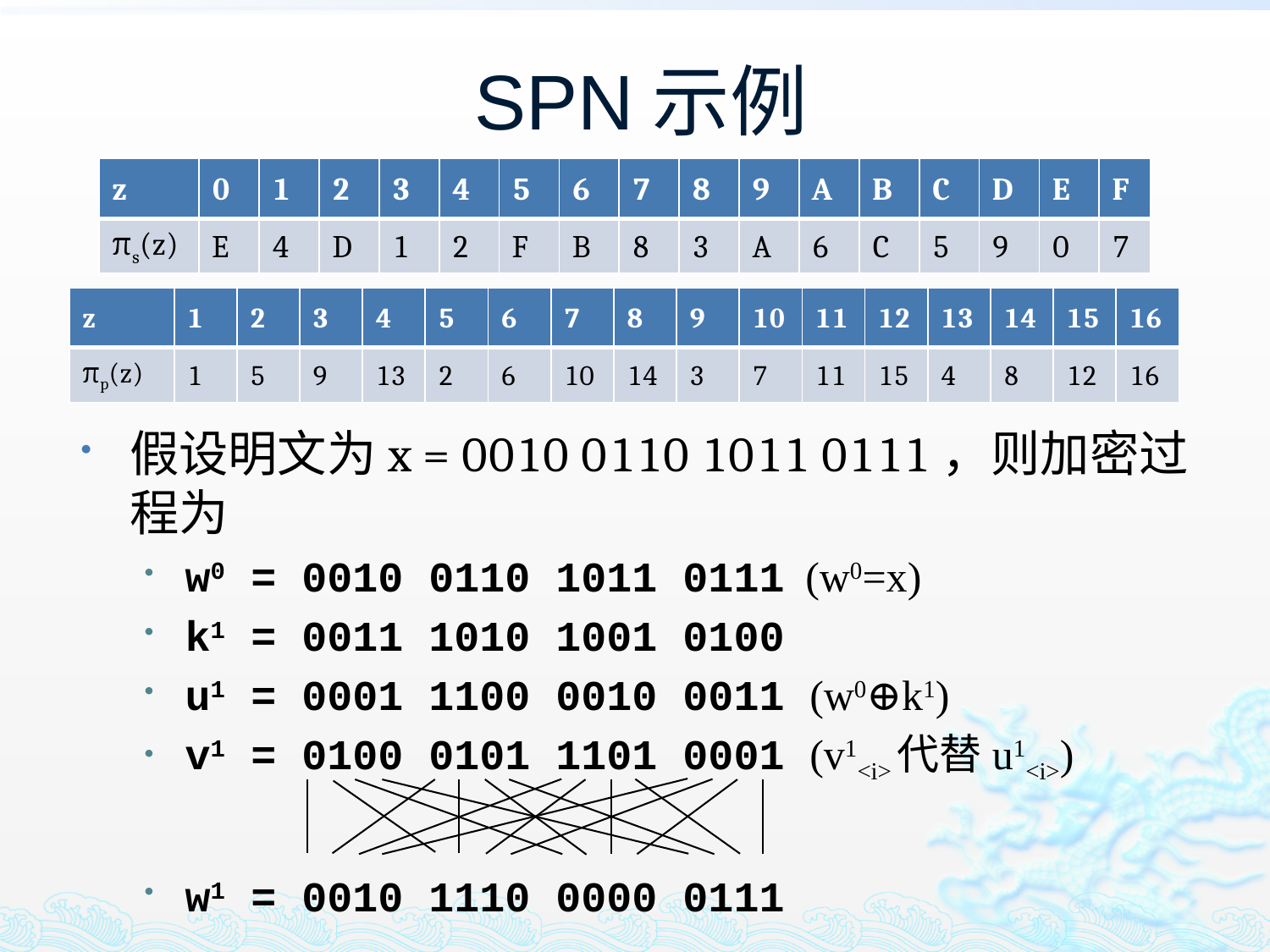

# SPN示例
| z | 0 | 1 | 2 | 3 | 4 | 5 | 6 | 7 | 8 | 9 | A | B | C | D | E | F |
| --- | --- | --- | --- | --- | --- | --- | --- | --- | --- | --- | --- | --- | --- | --- | --- | --- |
| πs(z) | E | 4 | D | 1 | 2 | F | B | 8 | 3 | A | 6 | C | 5 | 9 | 0 | 7 |
| z | 1 | 2 | 3 | 4 | 5 | 6 | 7 | 8 | 9 | 10 | 11 | 12 | 13 | 14 | 15 | 16 |
| --- | --- | --- | --- | --- | --- | --- | --- | --- | --- | --- | --- | --- | --- | --- | --- | --- |
| πp(z) | 1 | 5 | 9 | 13 | 2 | 6 | 10 | 14 | 3 | 7 | 11 | 15 | 4 | 8 | 12 | 16 |
假设明文为x = 0010 0110 1011 0111，则加密过程为
w0 = 0010 0110 1011 0111  (w0=x)
k1 = 0011 1010 1001 0100
u1 = 0001 1100 0010 0011 (w0⊕k1)
v1 = 0100 0101 1101 0001 (v1<i>代替u1<i>)

w1 = 0010 1110 0000 0111